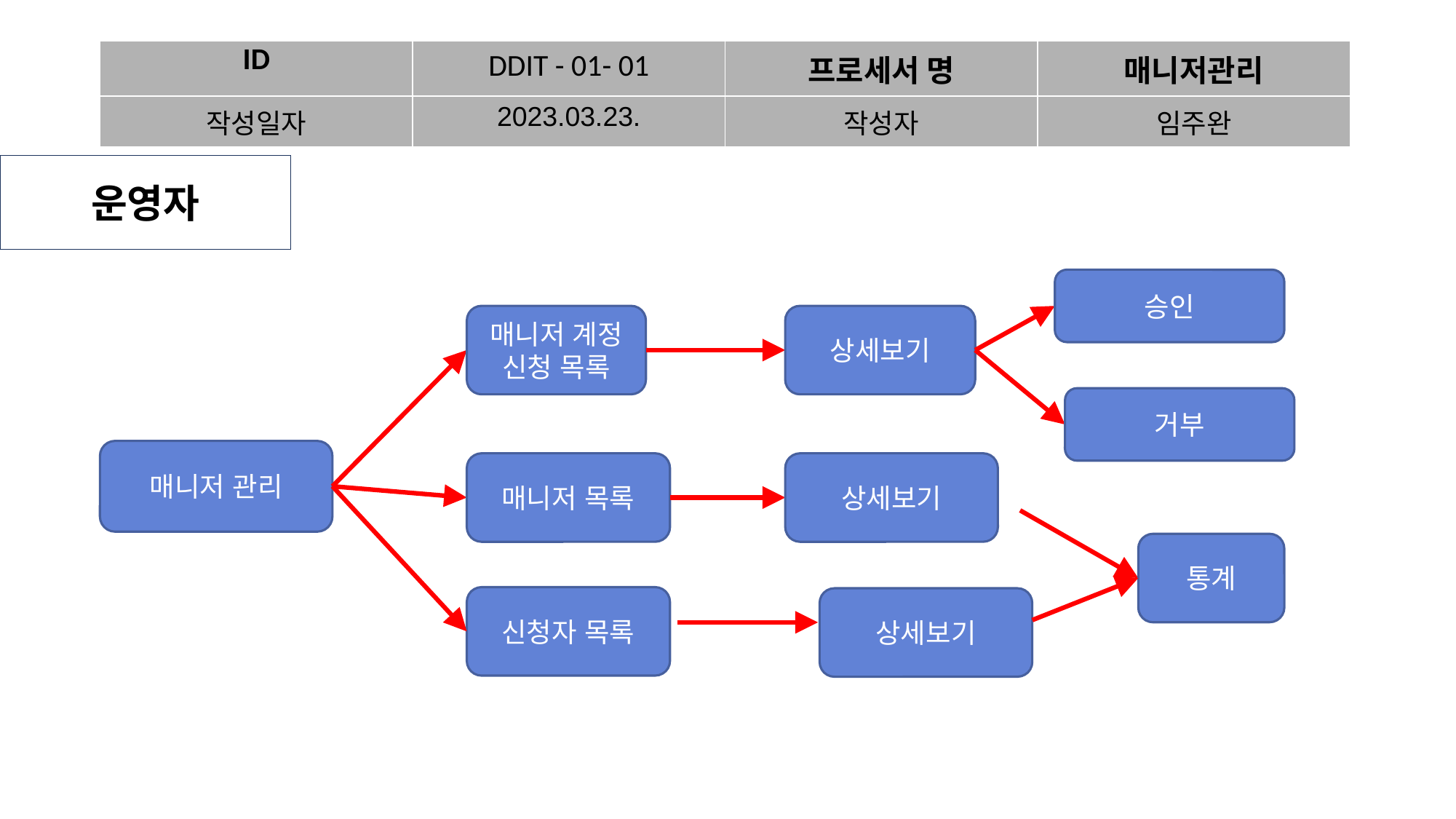

| ID | DDIT - 01- 01 | 프로세서 명 | 매니저관리 |
| --- | --- | --- | --- |
| 작성일자 | 2023.03.23. | 작성자 | 임주완 |
운영자
승인
매니저 계정
신청 목록
상세보기
거부
매니저 관리
매니저 목록
상세보기
통계
신청자 목록
상세보기